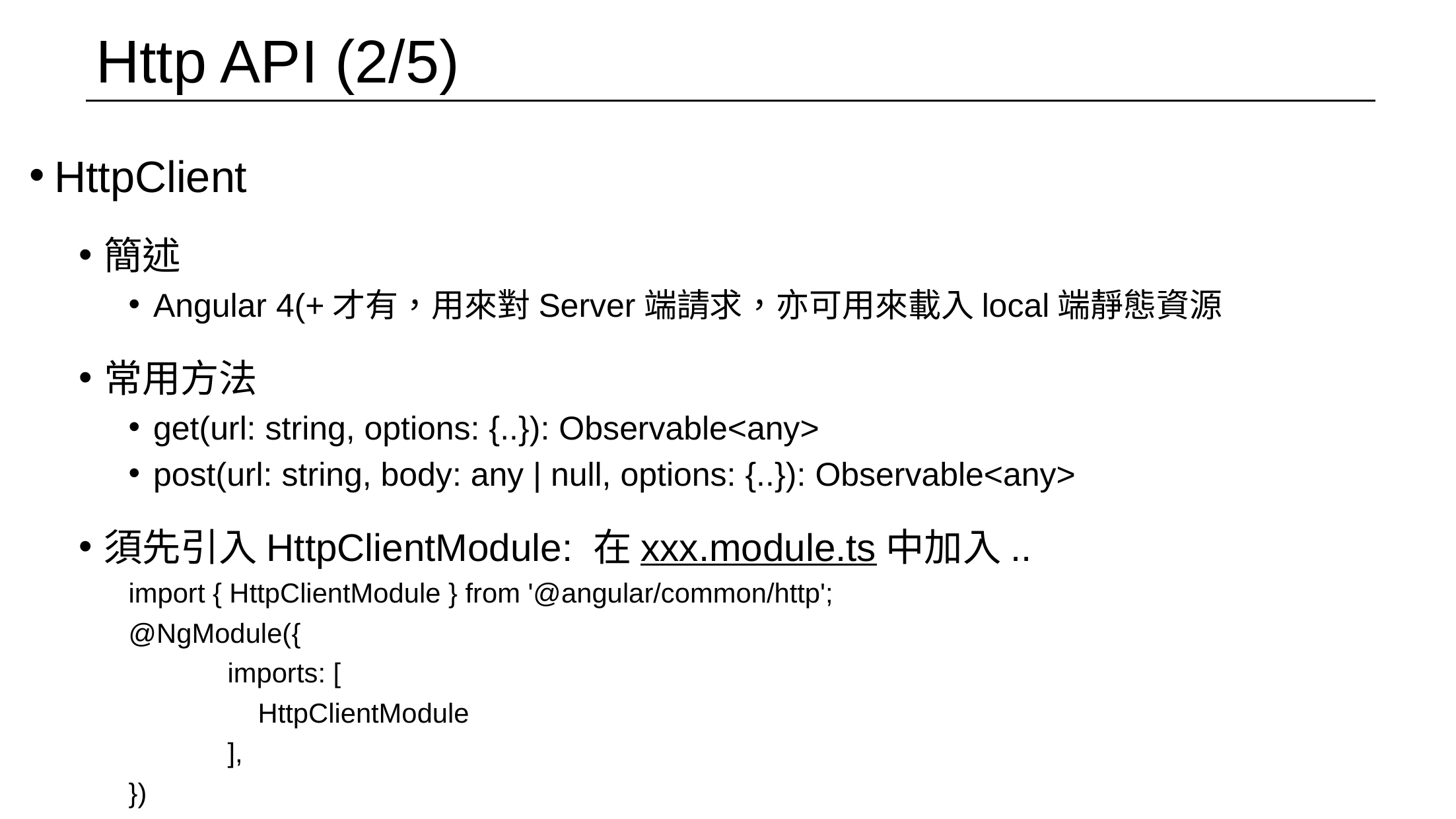

# Http API (2/5)
HttpClient
簡述
Angular 4(+才有，用來對Server端請求，亦可用來載入local端靜態資源
常用方法
get(url: string, options: {..}): Observable<any>
post(url: string, body: any | null, options: {..}): Observable<any>
須先引入HttpClientModule: 在xxx.module.ts中加入..
import { HttpClientModule } from '@angular/common/http';
@NgModule({
	imports: [
	    HttpClientModule
	],
})